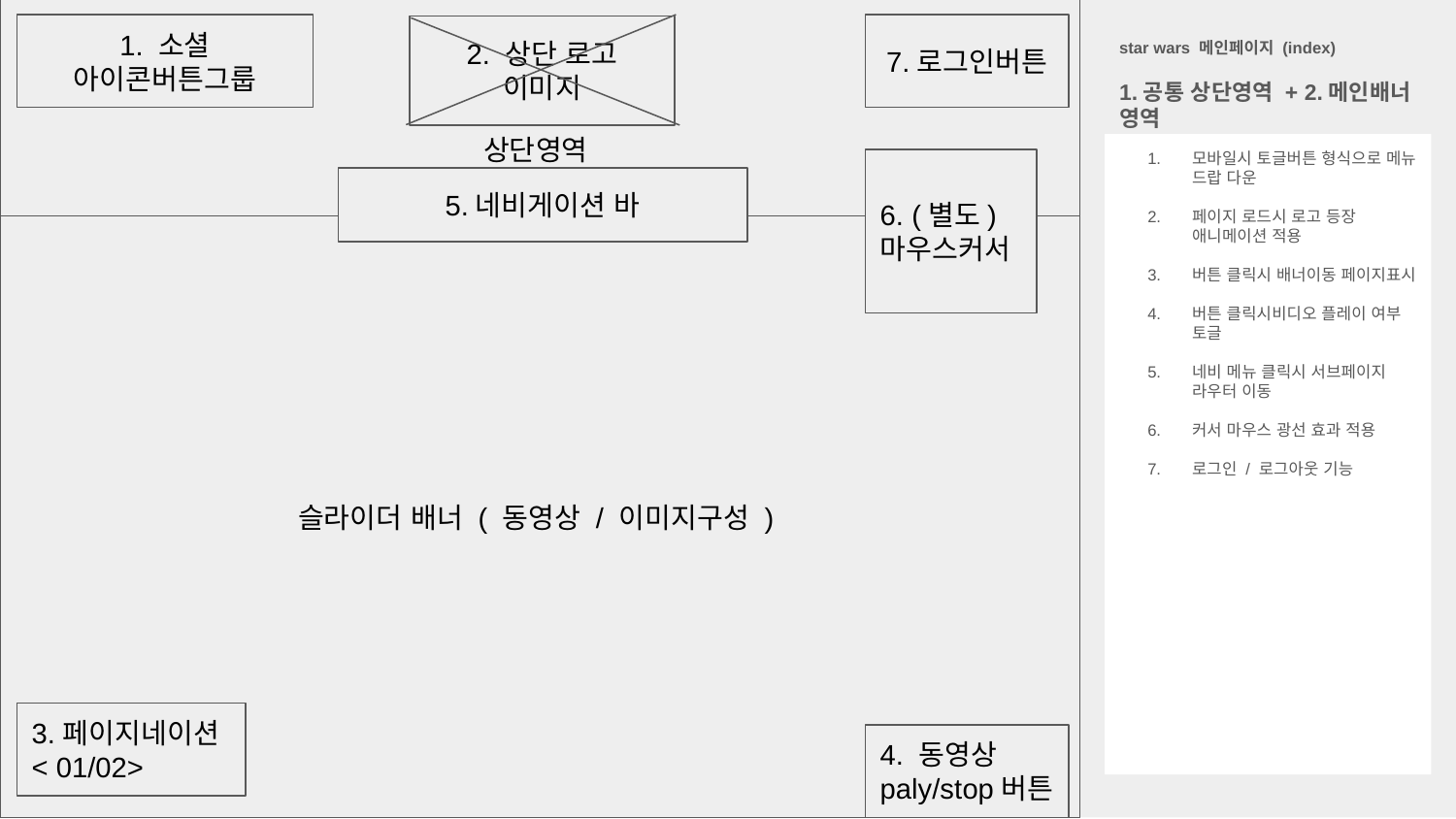

상단영역

1. 소셜 아이콘버튼그룹
7.로그인버튼
2. 상단 로고
이미지
star wars 메인페이지 (index)
1.공통 상단영역 + 2.메인배너 영역
모바일시 토글버튼 형식으로 메뉴 드랍 다운

페이지 로드시 로고 등장 애니메이션 적용

버튼 클릭시 배너이동 페이지표시

버튼 클릭시비디오 플레이 여부 토글

네비 메뉴 클릭시 서브페이지 라우터 이동

커서 마우스 광선 효과 적용

로그인 / 로그아웃 기능
6. (별도) 마우스커서
5.네비게이션 바
슬라이더 배너 ( 동영상 / 이미지구성 )
3.페이지네이션
< 01/02>
4. 동영상 paly/stop버튼